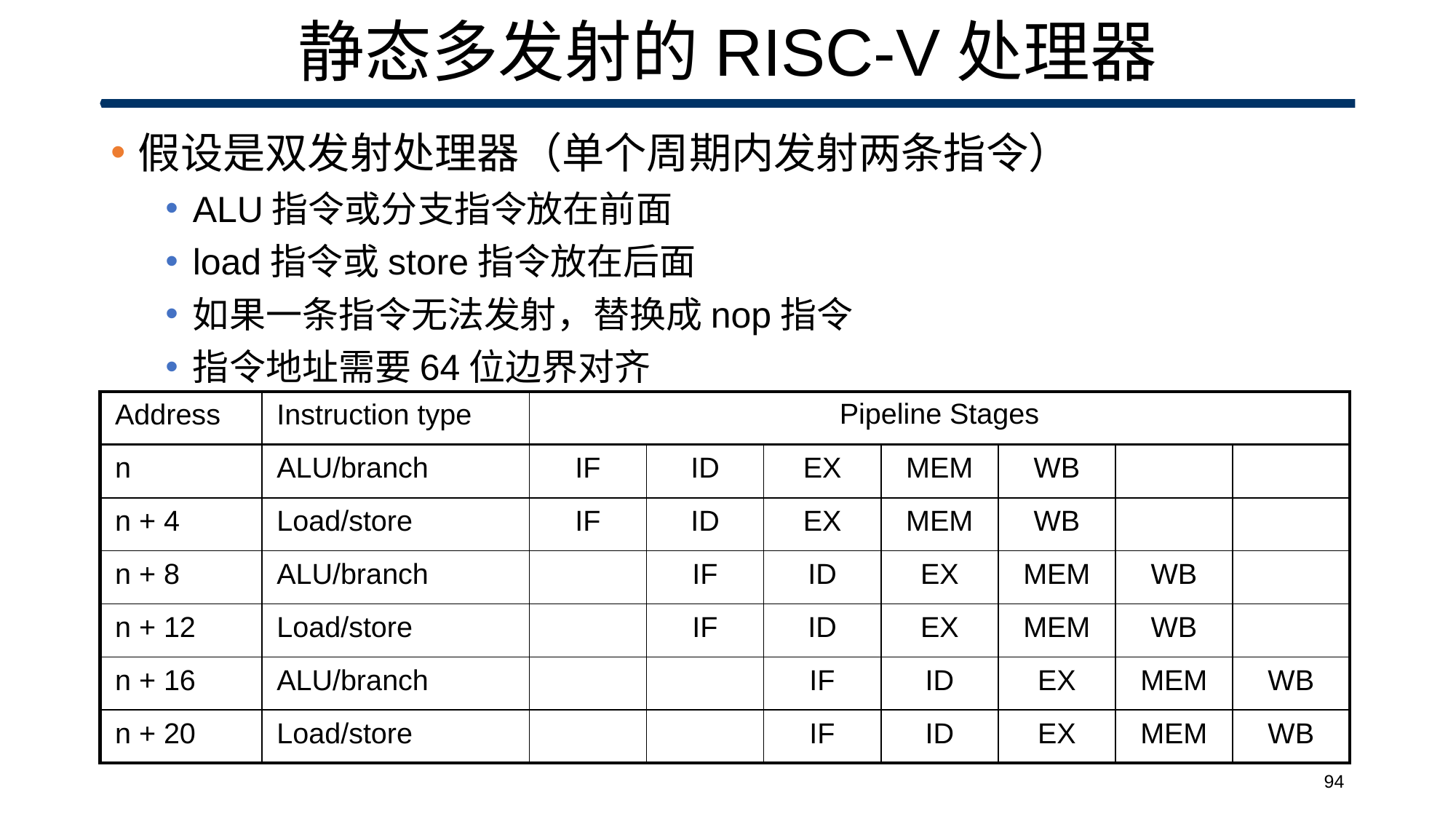

# 静态多发射的RISC-V处理器
假设是双发射处理器（单个周期内发射两条指令）
ALU指令或分支指令放在前面
load指令或store指令放在后面
如果一条指令无法发射，替换成nop指令
指令地址需要64位边界对齐

| Address | Instruction type | Pipeline Stages |  |  |  |  |  |  |
| --- | --- | --- | --- | --- | --- | --- | --- | --- |
| n | ALU/branch | IF | ID | EX | MEM | WB |  |  |
| n + 4 | Load/store | IF | ID | EX | MEM | WB |  |  |
| n + 8 | ALU/branch |  | IF | ID | EX | MEM | WB |  |
| n + 12 | Load/store |  | IF | ID | EX | MEM | WB |  |
| n + 16 | ALU/branch |  |  | IF | ID | EX | MEM | WB |
| n + 20 | Load/store |  |  | IF | ID | EX | MEM | WB |
94